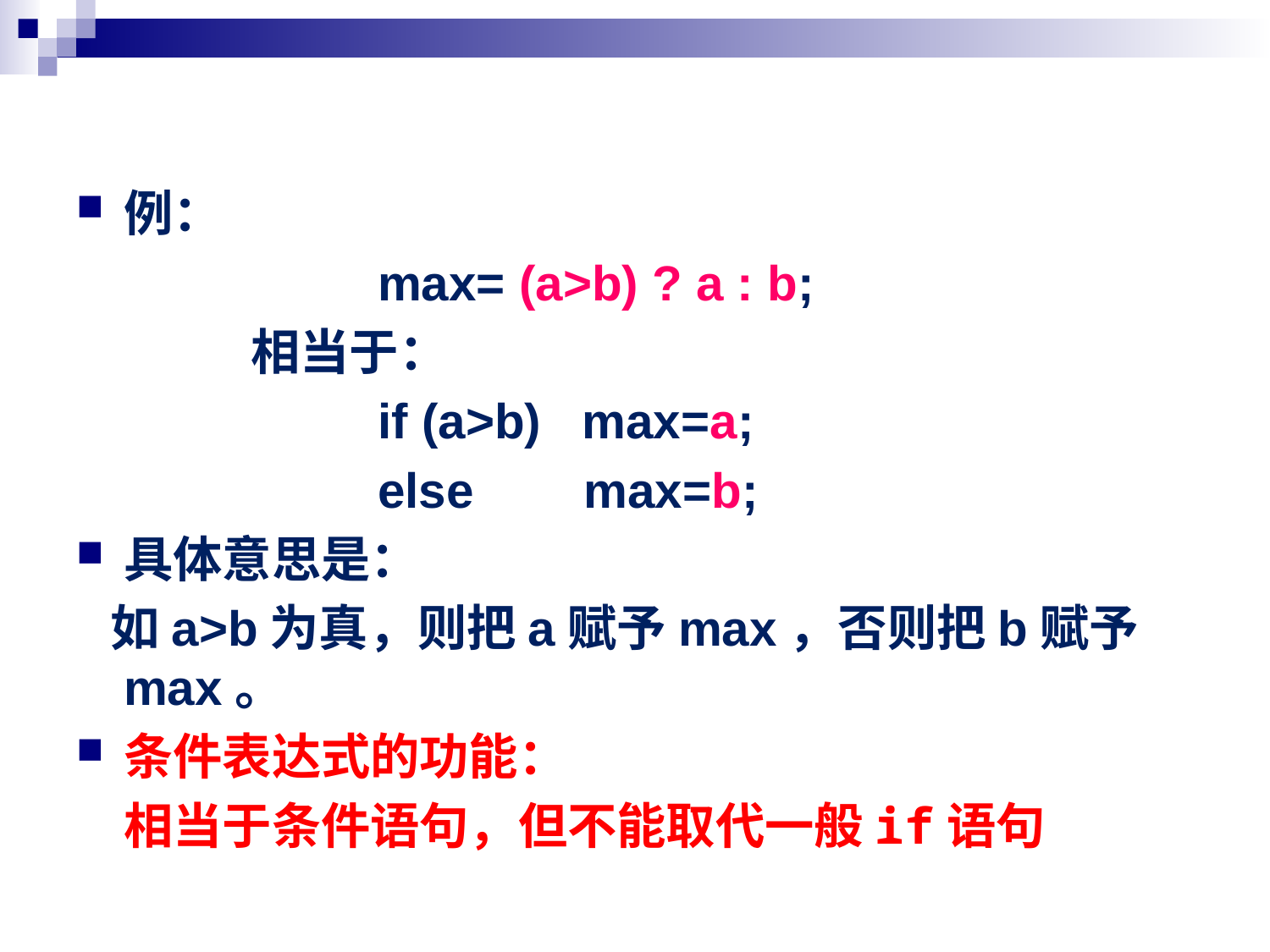

例：
    		max= (a>b) ? a : b;
  		相当于：
			if (a>b)   max=a;
		      	else        max=b;
具体意思是：
  如a>b为真，则把a赋予max，否则把b赋予max。
条件表达式的功能：
	相当于条件语句，但不能取代一般if语句

22